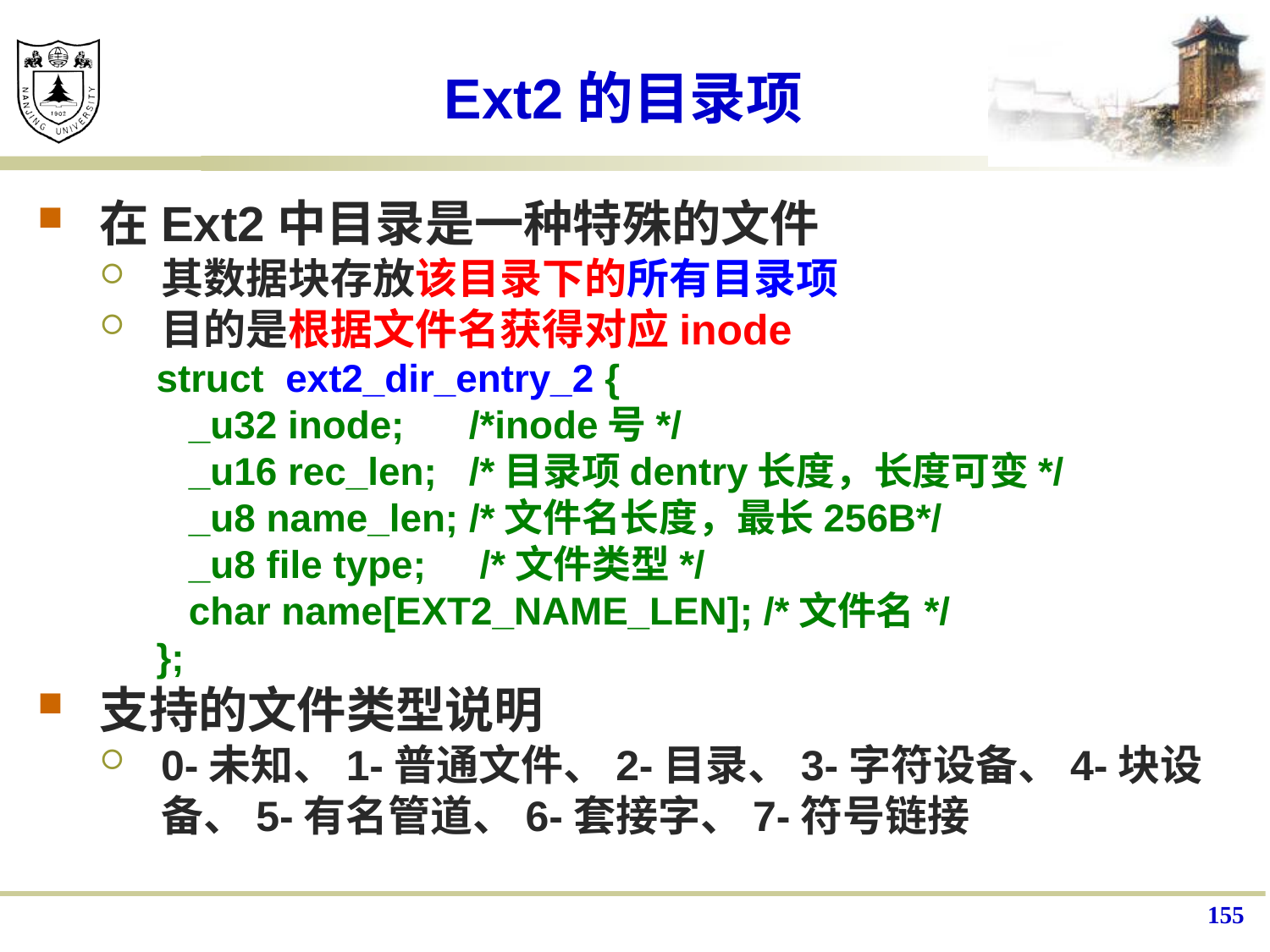

# Ext2的目录项
在Ext2中目录是一种特殊的文件
其数据块存放该目录下的所有目录项
目的是根据文件名获得对应inode
struct  ext2_dir_entry_2 {
   _u32 inode;      /*inode号*/
   _u16 rec_len;   /*目录项dentry长度，长度可变*/
   _u8 name_len; /*文件名长度，最长256B*/
   _u8 file type;     /*文件类型*/
   char name[EXT2_NAME_LEN]; /*文件名*/
};
支持的文件类型说明
0-未知、1-普通文件、2-目录、3-字符设备、4-块设备、5-有名管道、6-套接字、7-符号链接

155